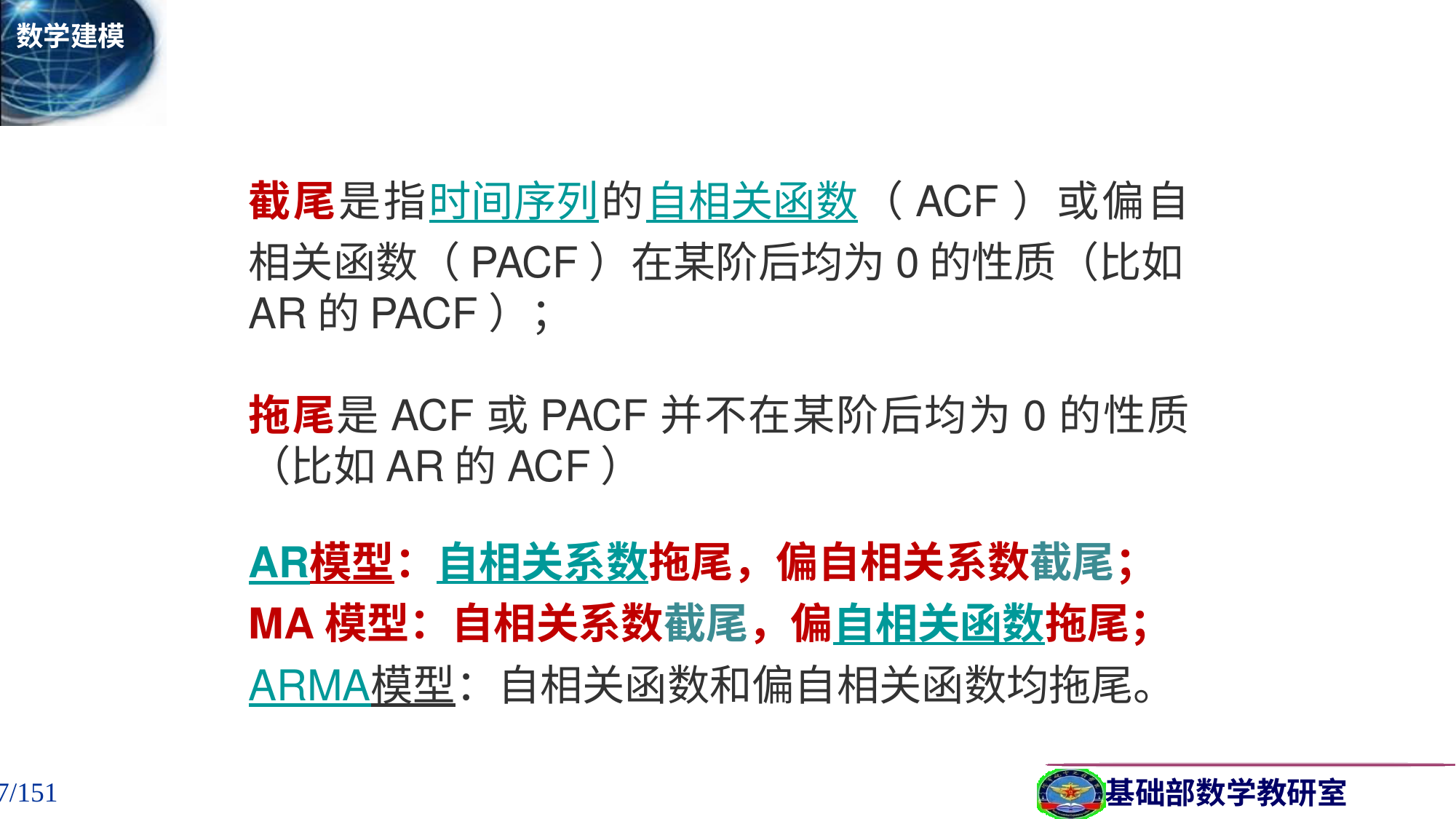

截尾是指时间序列的自相关函数（ACF）或偏自相关函数（PACF）在某阶后均为0的性质（比如AR的PACF）；

拖尾是ACF或PACF并不在某阶后均为0的性质（比如AR的ACF）
AR模型：自相关系数拖尾，偏自相关系数截尾；MA模型：自相关系数截尾，偏自相关函数拖尾；
ARMA模型：自相关函数和偏自相关函数均拖尾。